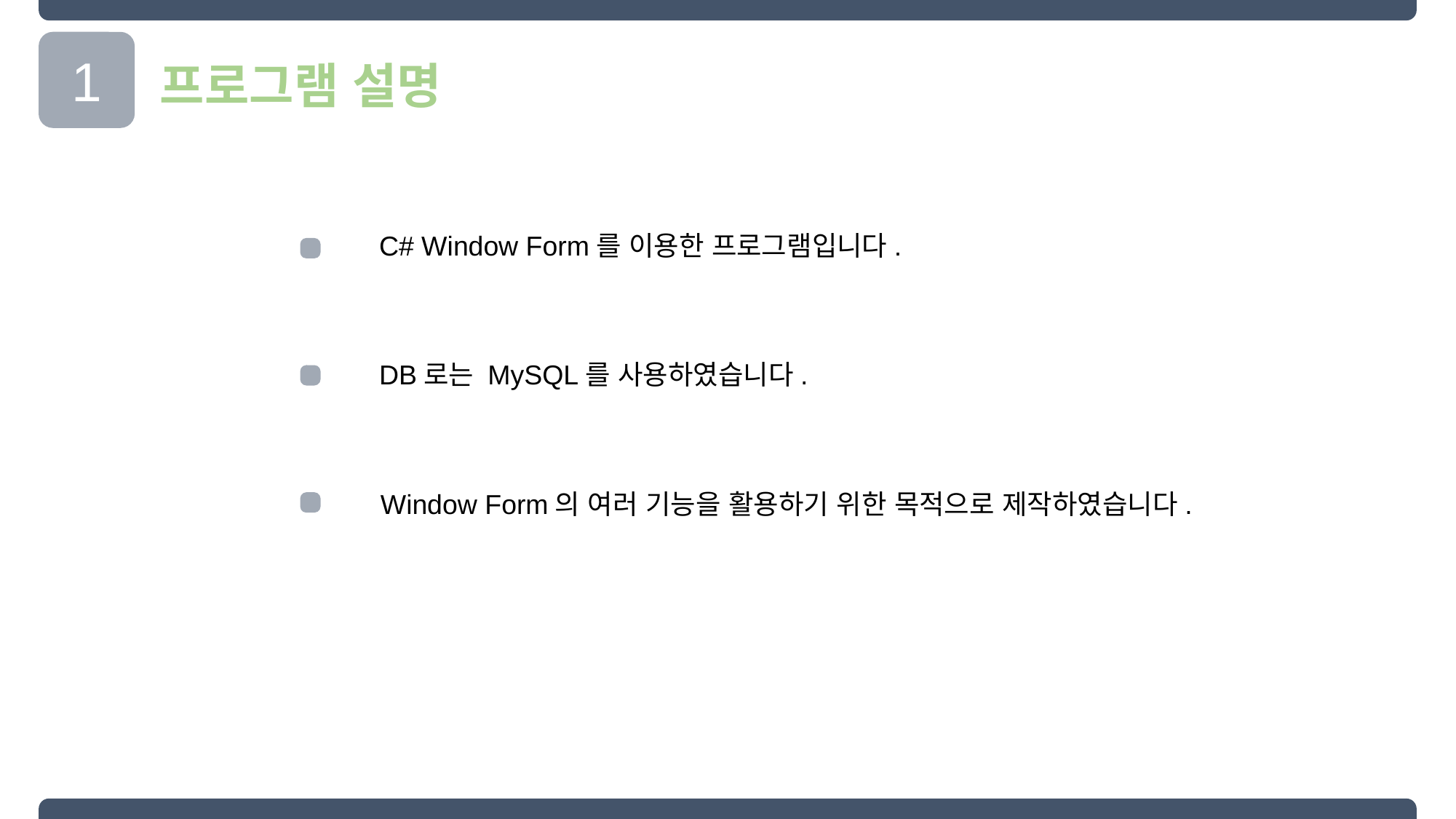

1
프로그램 설명
C# Window Form를 이용한 프로그램입니다.

DB로는 MySQL를 사용하였습니다.

Window Form의 여러 기능을 활용하기 위한 목적으로 제작하였습니다.